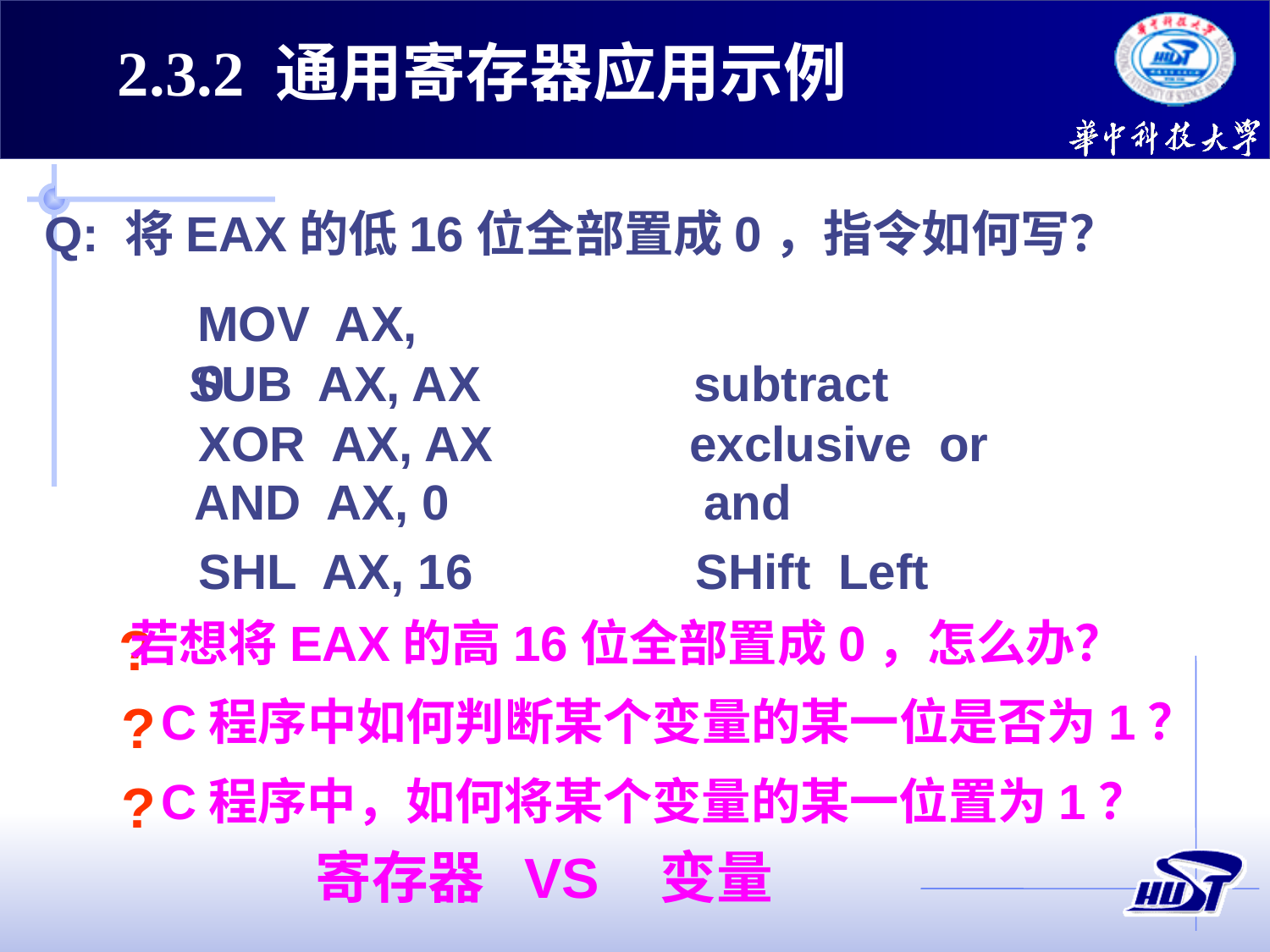

2.3.2 通用寄存器应用示例
Q: 将EAX的低16位全部置成0，指令如何写？
MOV  AX, 0
SUB  AX, AX
subtract
XOR  AX, AX
exclusive  or
AND  AX, 0
and
SHL  AX, 16
SHift  Left
若想将EAX的高16位全部置成0，怎么办？
?
C程序中如何判断某个变量的某一位是否为1？
?
C程序中，如何将某个变量的某一位置为1？
?
寄存器  VS   变量